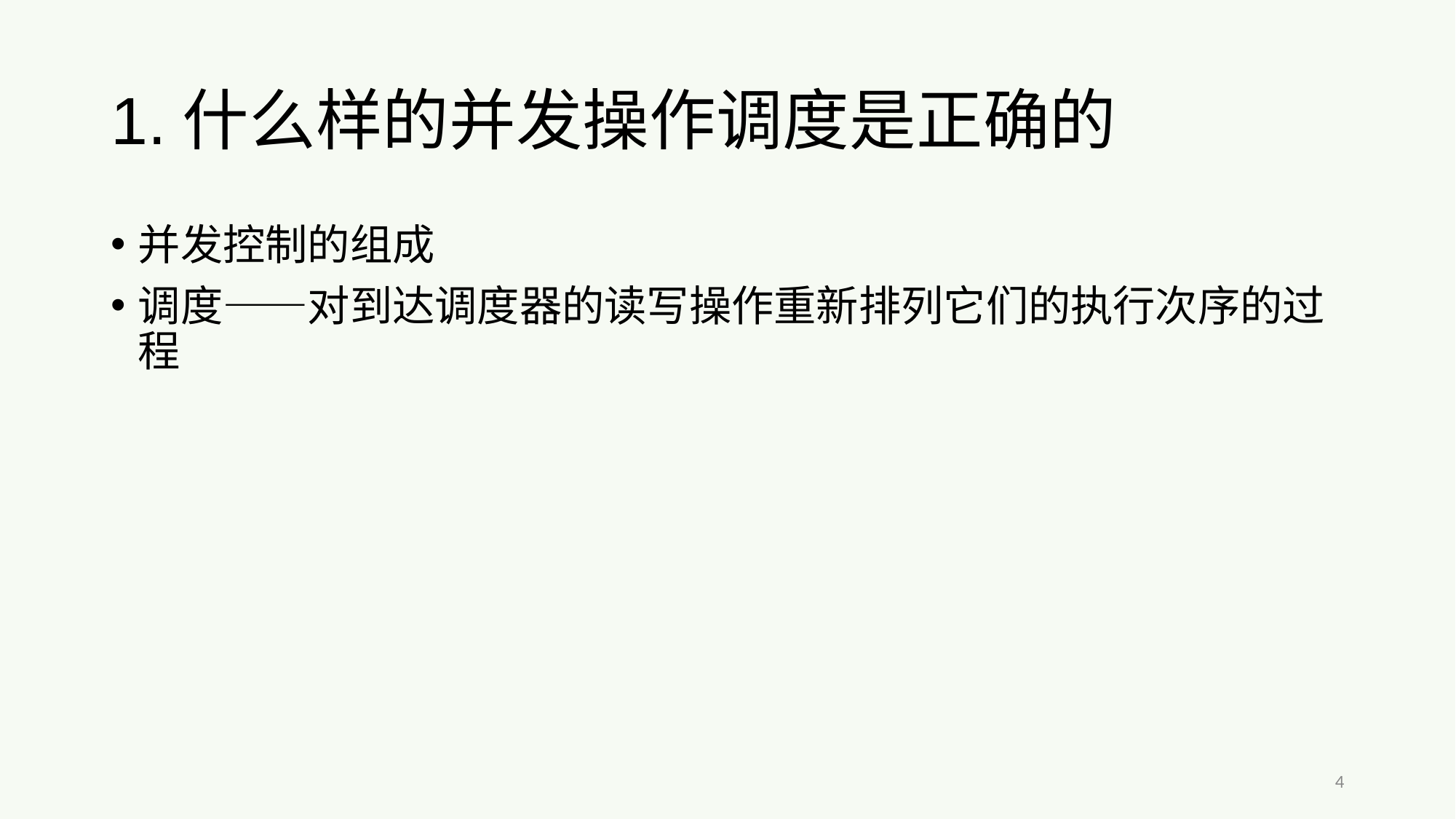

# 1.什么样的并发操作调度是正确的
并发控制的组成
调度——对到达调度器的读写操作重新排列它们的执行次序的过程

4